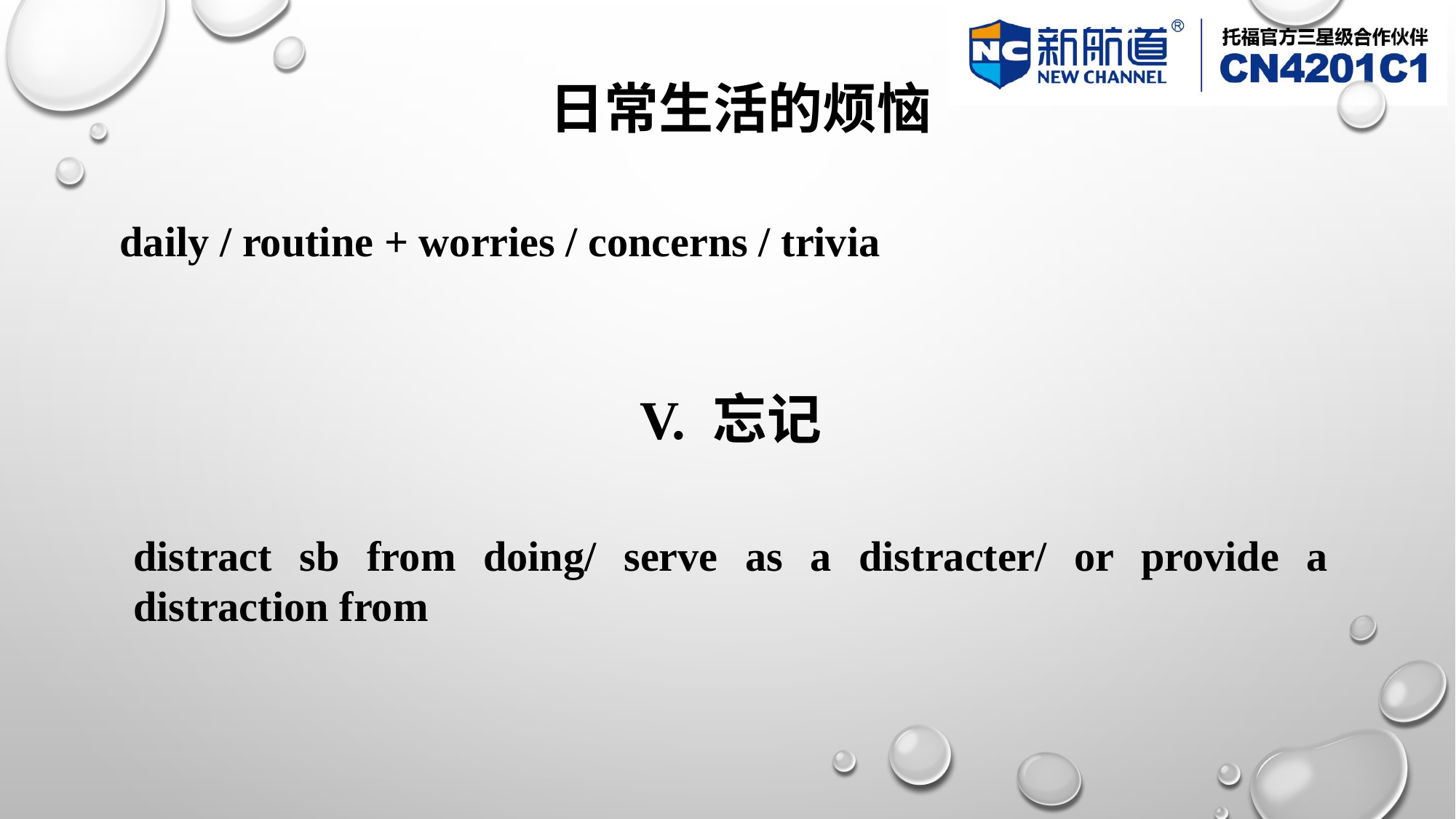

# 日常生活的烦恼
daily / routine + worries / concerns / trivia
v. 忘记
distract sb from doing/ serve as a distracter/ or provide a distraction from